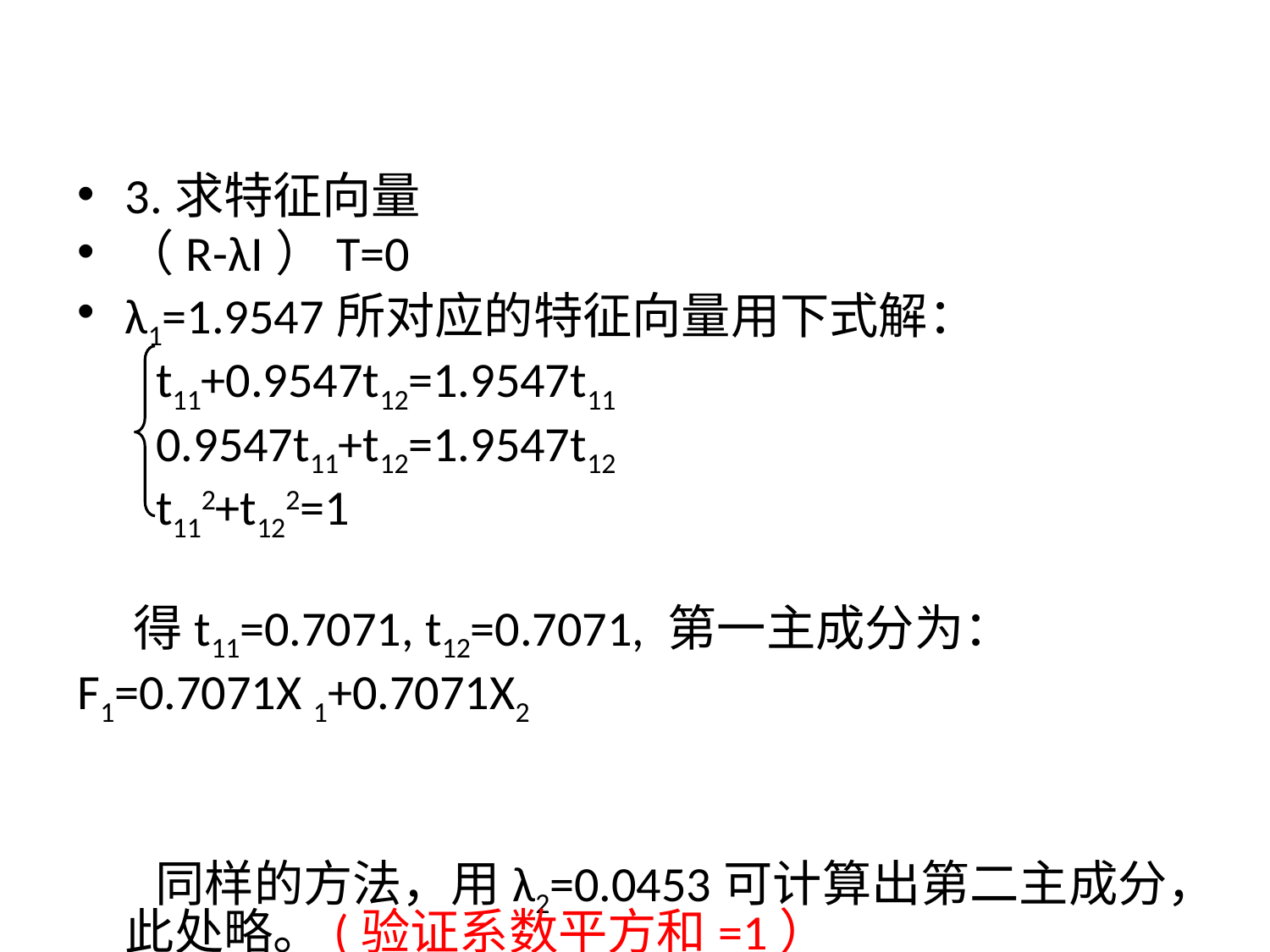

3.求特征向量
（R-λI）T=0
λ1=1.9547所对应的特征向量用下式解：
       t11+0.9547t12=1.9547t11
       0.9547t11+t12=1.9547t12
       t112+t122=1

    得t11=0.7071, t12=0.7071, 第一主成分为：
F1=0.7071X 1+0.7071X2

      同样的方法，用λ2=0.0453可计算出第二主成分，此处略。(验证系数平方和=1）